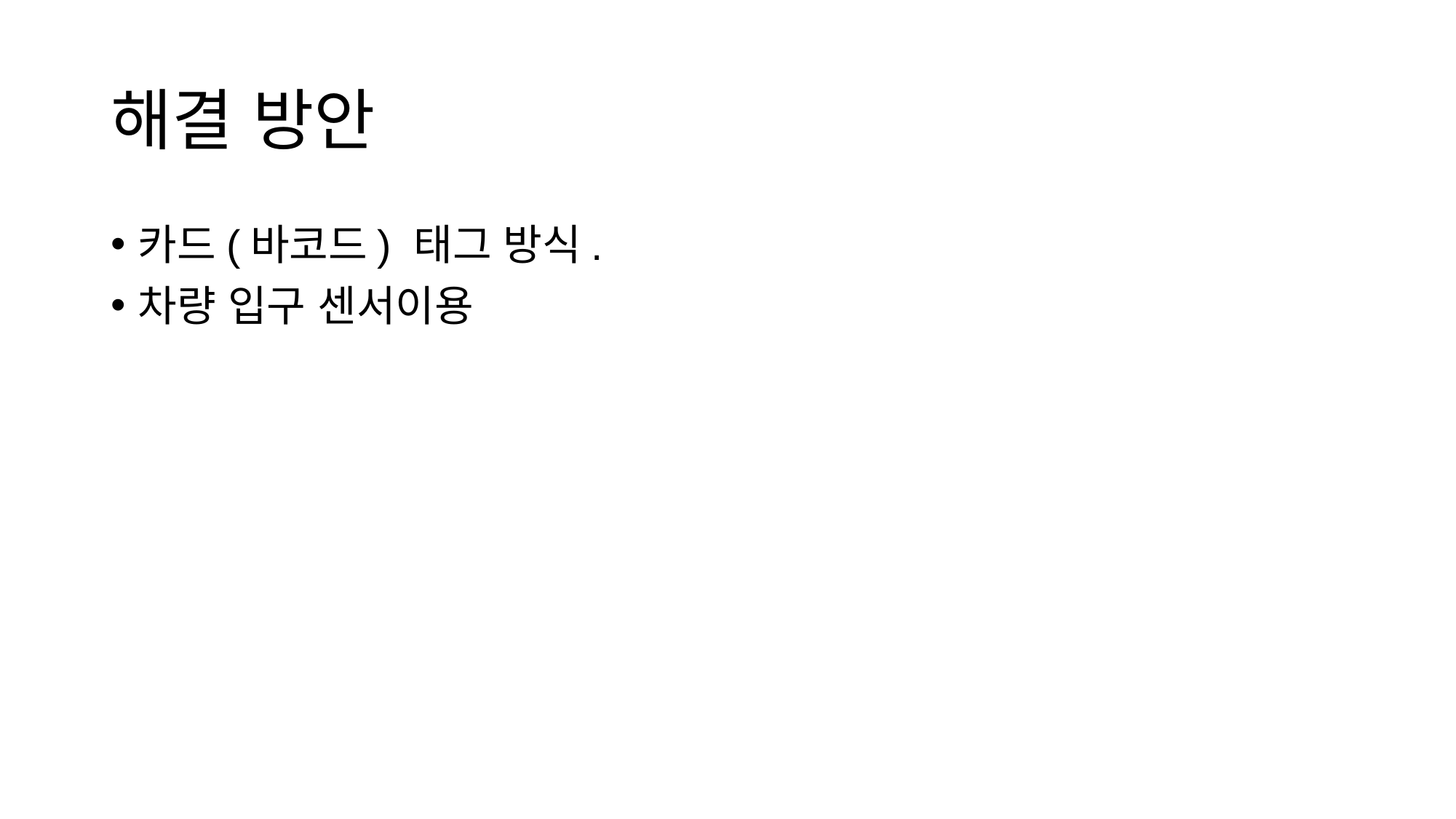

# 해결 방안
카드(바코드) 태그 방식.
차량 입구 센서이용